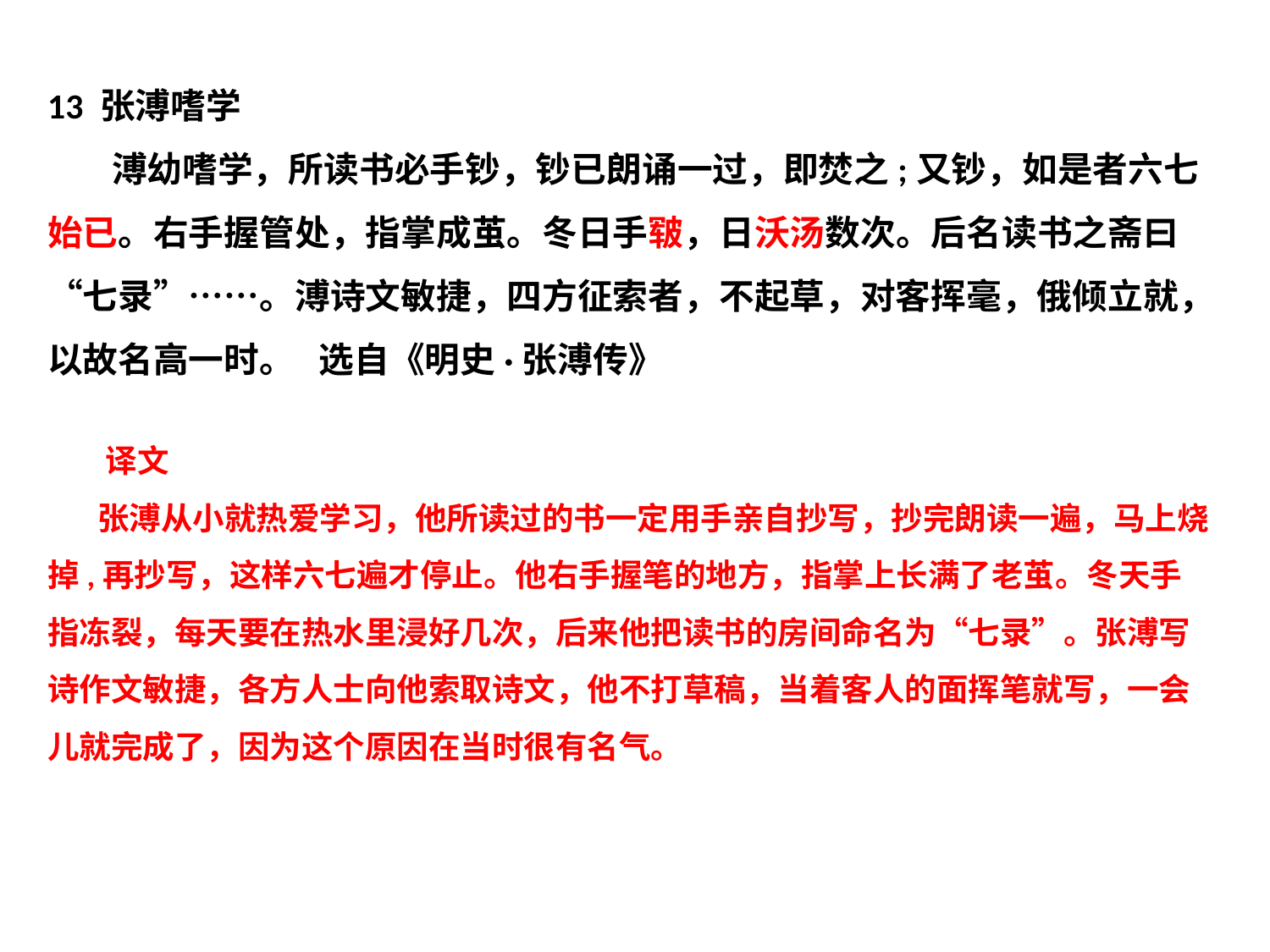

13 张溥嗜学
        溥幼嗜学，所读书必手钞，钞已朗诵一过，即焚之;又钞，如是者六七始已。右手握管处，指掌成茧。冬日手皲，日沃汤数次。后名读书之斋曰“七录”……。溥诗文敏捷，四方征索者，不起草，对客挥毫，俄倾立就，以故名高一时。   选自《明史·张溥传》
       译文
       张溥从小就热爱学习，他所读过的书一定用手亲自抄写，抄完朗读一遍，马上烧掉,再抄写，这样六七遍才停止。他右手握笔的地方，指掌上长满了老茧。冬天手指冻裂，每天要在热水里浸好几次，后来他把读书的房间命名为“七录”。张溥写诗作文敏捷，各方人士向他索取诗文，他不打草稿，当着客人的面挥笔就写，一会儿就完成了，因为这个原因在当时很有名气。